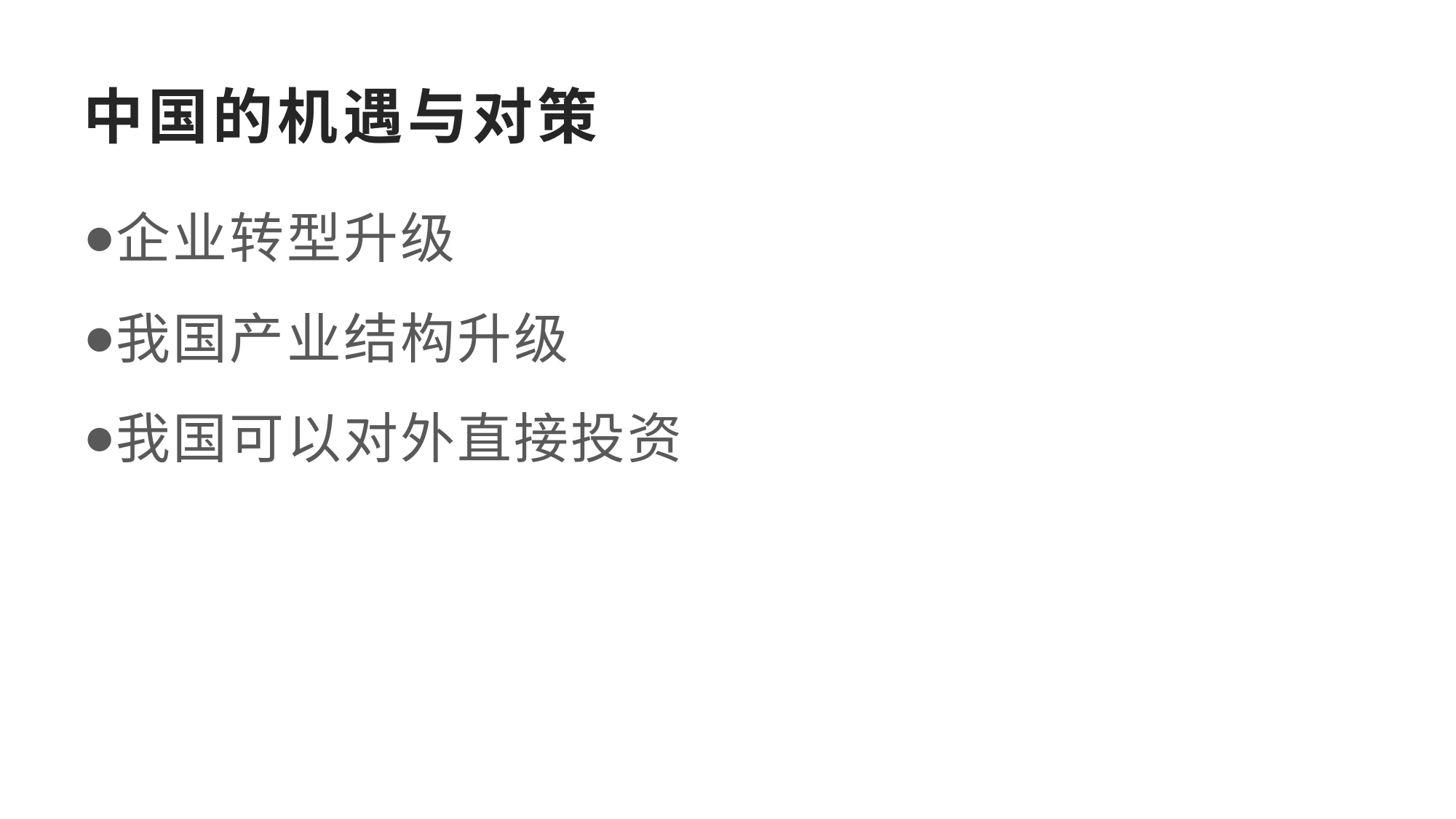

# 中国的机遇与对策
企业转型升级
我国产业结构升级
我国可以对外直接投资